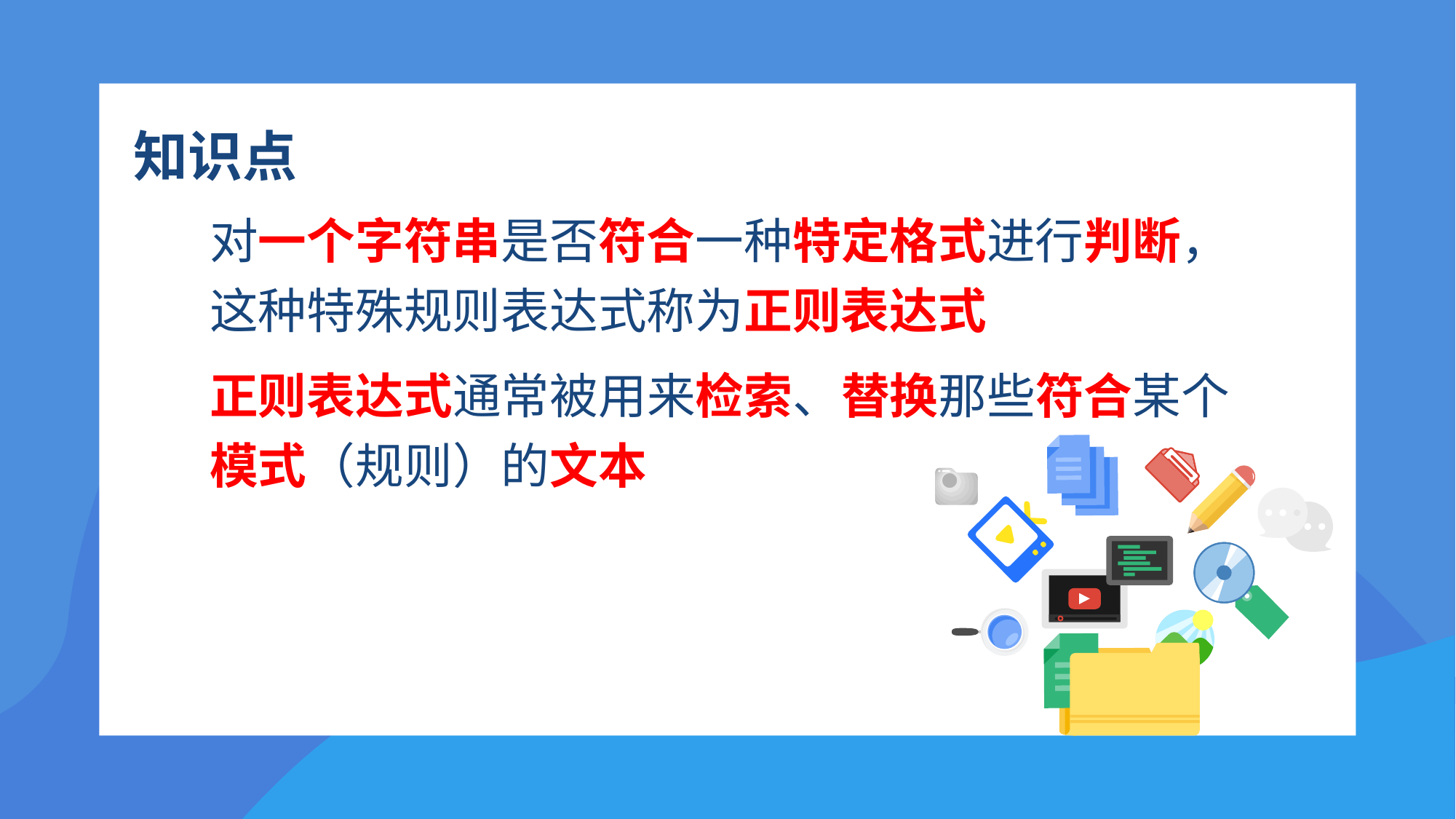

# 知识点
对一个字符串是否符合一种特定格式进行判断，这种特殊规则表达式称为正则表达式
正则表达式通常被用来检索、替换那些符合某个模式（规则）的文本